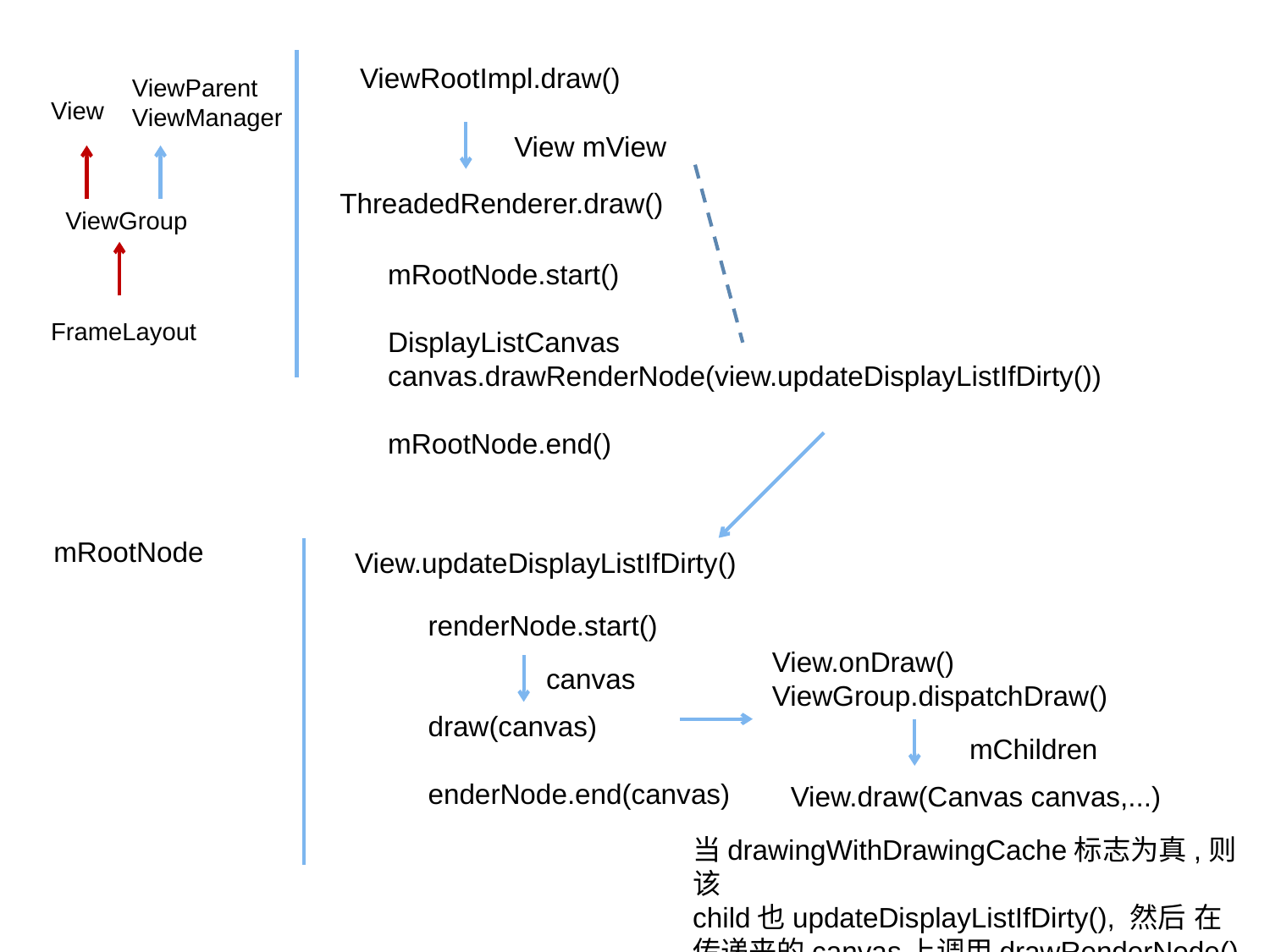

ViewRootImpl.draw()
ViewParent
ViewManager
View
View mView
ThreadedRenderer.draw()
ViewGroup
mRootNode.start()

DisplayListCanvas canvas.drawRenderNode(view.updateDisplayListIfDirty())

mRootNode.end()
FrameLayout
mRootNode
View.updateDisplayListIfDirty()
renderNode.start()

draw(canvas)

enderNode.end(canvas)
View.onDraw()
ViewGroup.dispatchDraw()
canvas
mChildren
View.draw(Canvas canvas,...)
当drawingWithDrawingCache标志为真,则该
child也updateDisplayListIfDirty(), 然后 在传递来的canvas上调用drawRenderNode()